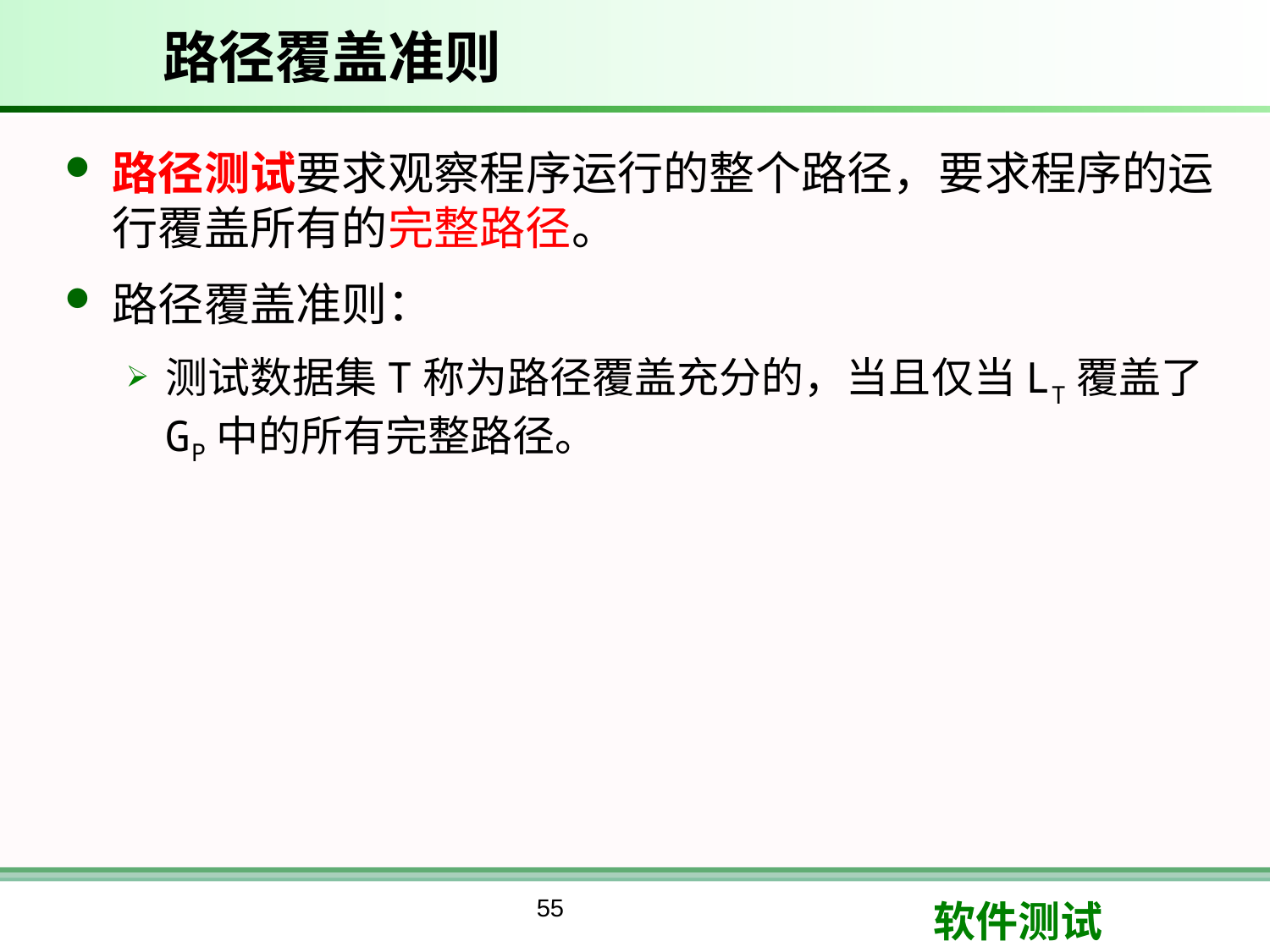

# 路径覆盖准则
路径测试要求观察程序运行的整个路径，要求程序的运行覆盖所有的完整路径。
路径覆盖准则：
测试数据集T称为路径覆盖充分的，当且仅当LT覆盖了GP中的所有完整路径。
55